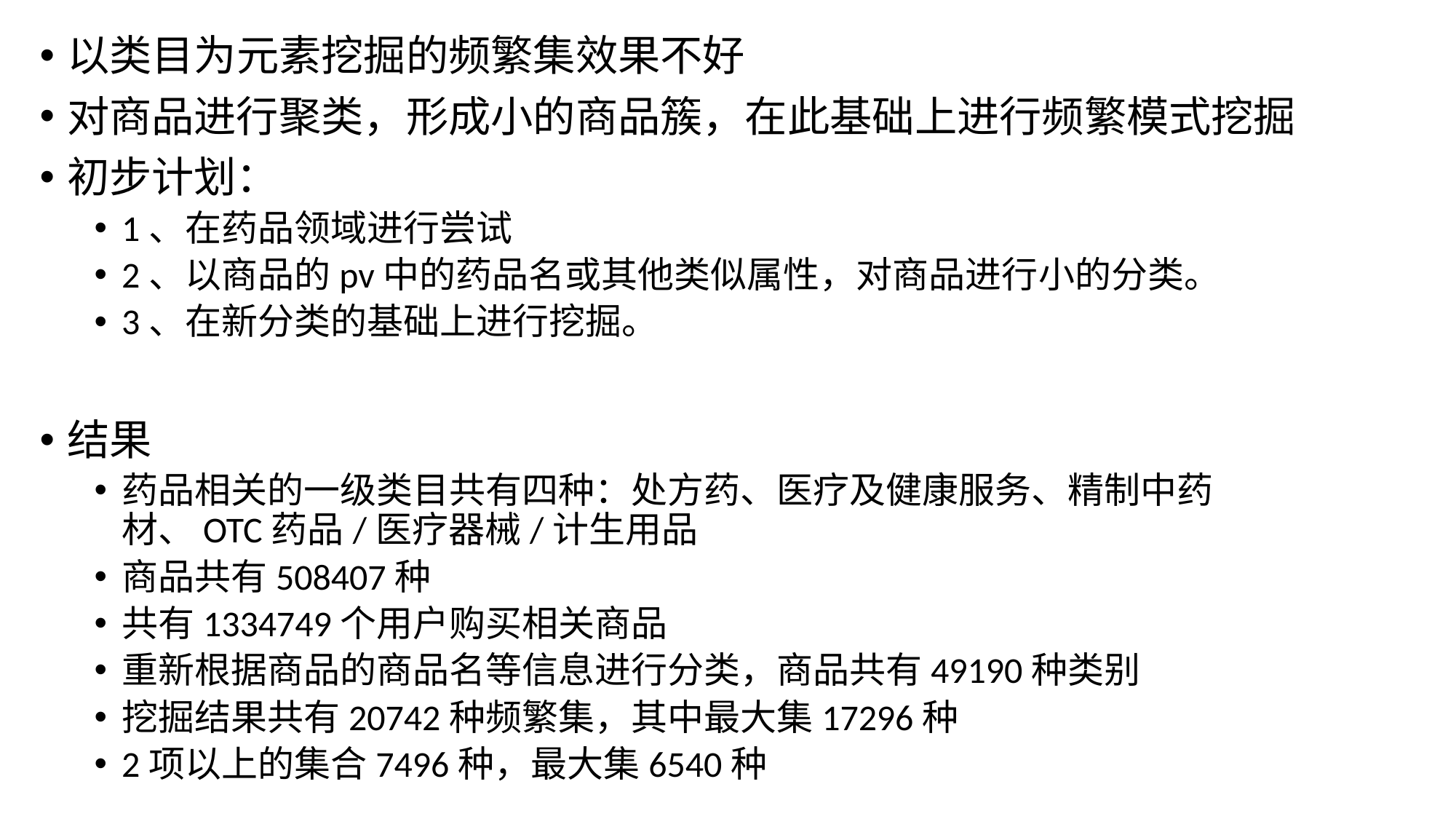

以类目为元素挖掘的频繁集效果不好
对商品进行聚类，形成小的商品簇，在此基础上进行频繁模式挖掘
初步计划：
1、在药品领域进行尝试
2、以商品的pv中的药品名或其他类似属性，对商品进行小的分类。
3、在新分类的基础上进行挖掘。

结果
药品相关的一级类目共有四种：处方药、医疗及健康服务、精制中药材、OTC药品/医疗器械/计生用品
商品共有508407种
共有1334749个用户购买相关商品
重新根据商品的商品名等信息进行分类，商品共有49190种类别
挖掘结果共有20742种频繁集，其中最大集17296种
2项以上的集合7496种，最大集6540种